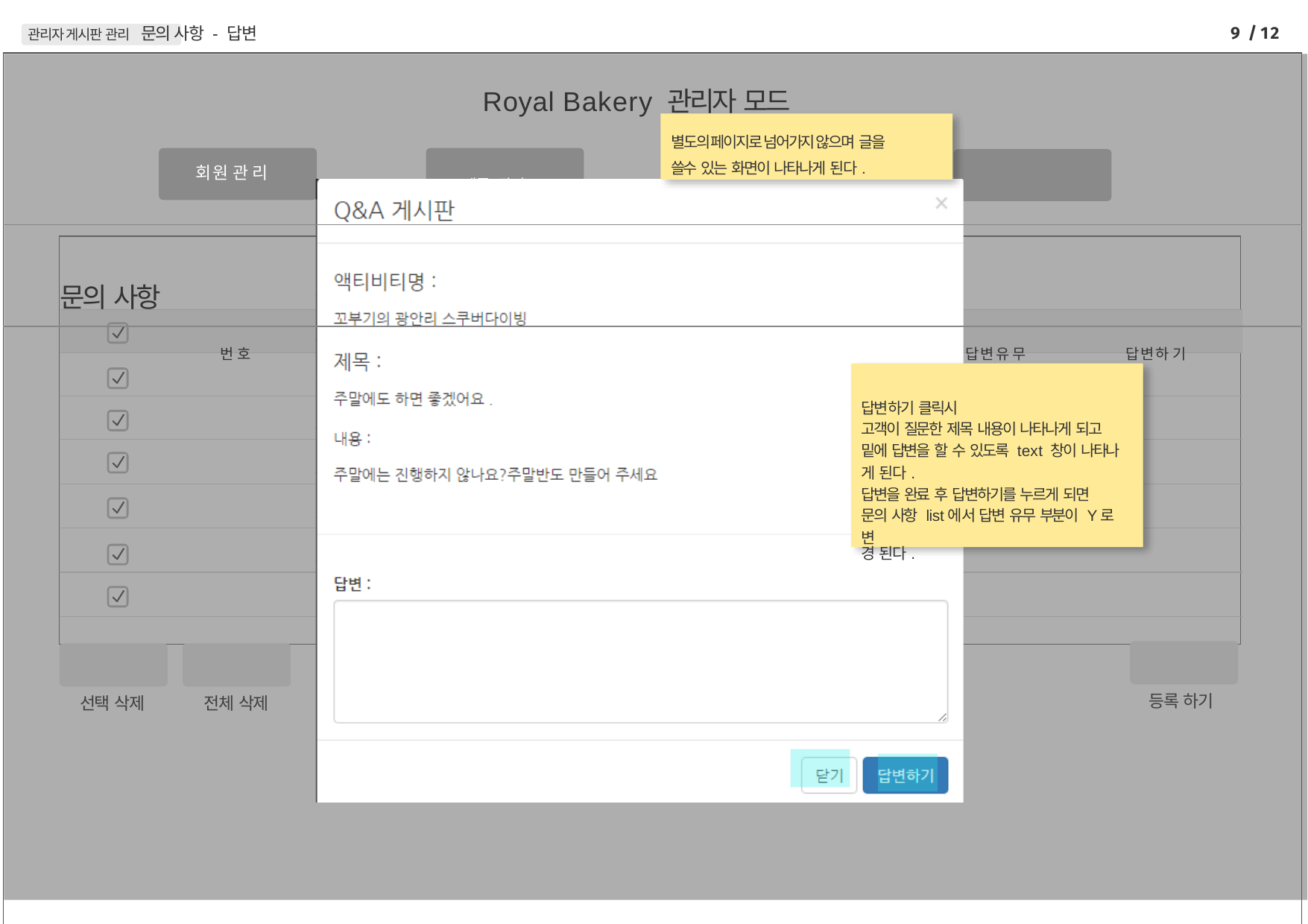

9 / 12
관리자 게시판 관리    문의 사항 - 답변

| 회 원 관 리 |  | Royal Bakery 관리자 모드 별도의 페이지로 넘어가지 않으며 글을 쓸수 있는 화면이 나타나게 된다. 제 품 관 리 예 약 관 리 |  |
| --- | --- | --- | --- |
| 문의 사항 |  |  |  |
|  | 번 호 | 답 변 유 무 | 답 변 하 기 |
|  |  | 답변 하기 클릭시 |  |
|  |  | 고객이 질문한 제목 내용이 나타나게 되고 |  |
|  |  | 밑에 답변을 할 수 있도록 text 창이 나타나 |  |
|  |  | 게 된다. |  |
|  |  | 답변을 완료 후 답변하기를 누르게 되면 |  |
|  |  | 문의 사항 list에서 답변 유무 부분이 Y로 변 |  |
|  |  | 경 된다. |  |
| 선택 삭제 | 전체 삭제 |  | 등록 하기 |

게 시 판  관 리

회 사 소 개 | 배 너 관 리 | 문 의 사 항 | 공 지 사 항

제	목	등 록 일